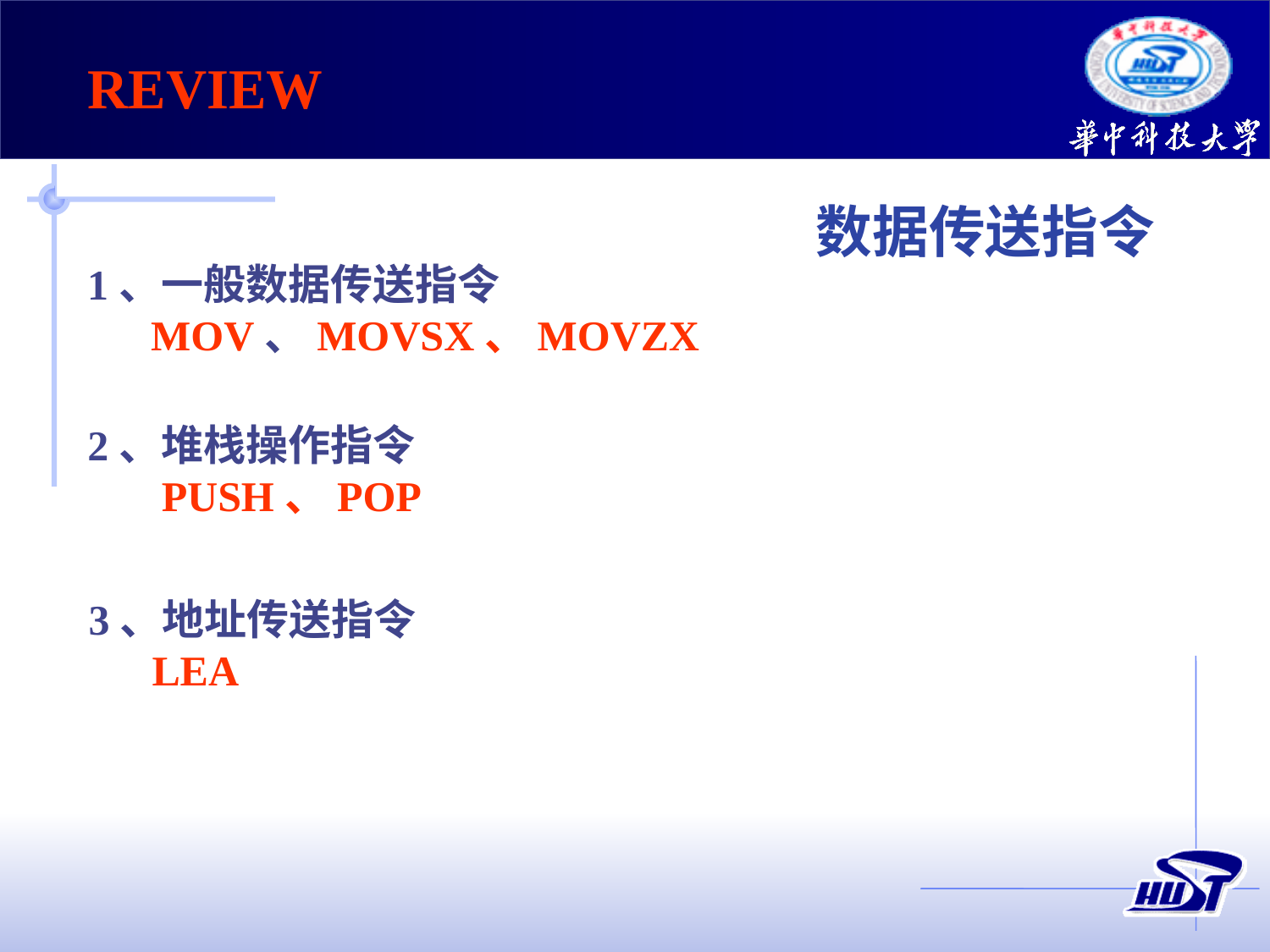

REVIEW
 数据传送指令
1、一般数据传送指令
      MOV、MOVSX、MOVZX
2、堆栈操作指令
       PUSH、POP
3、地址传送指令
      LEA